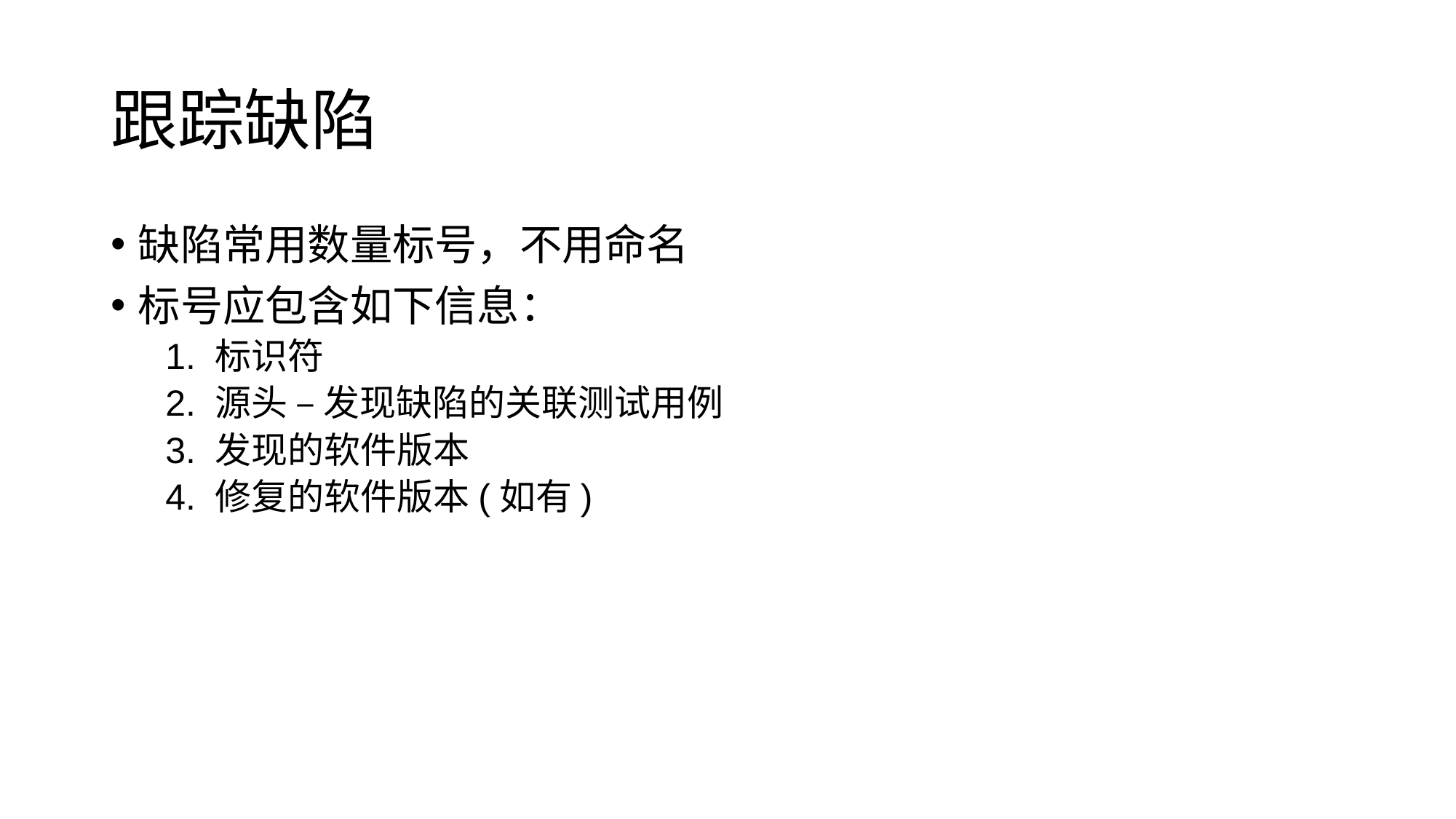

# 跟踪缺陷
缺陷常用数量标号，不用命名
标号应包含如下信息：
1. 标识符
2. 源头 – 发现缺陷的关联测试用例
3. 发现的软件版本
4. 修复的软件版本(如有)